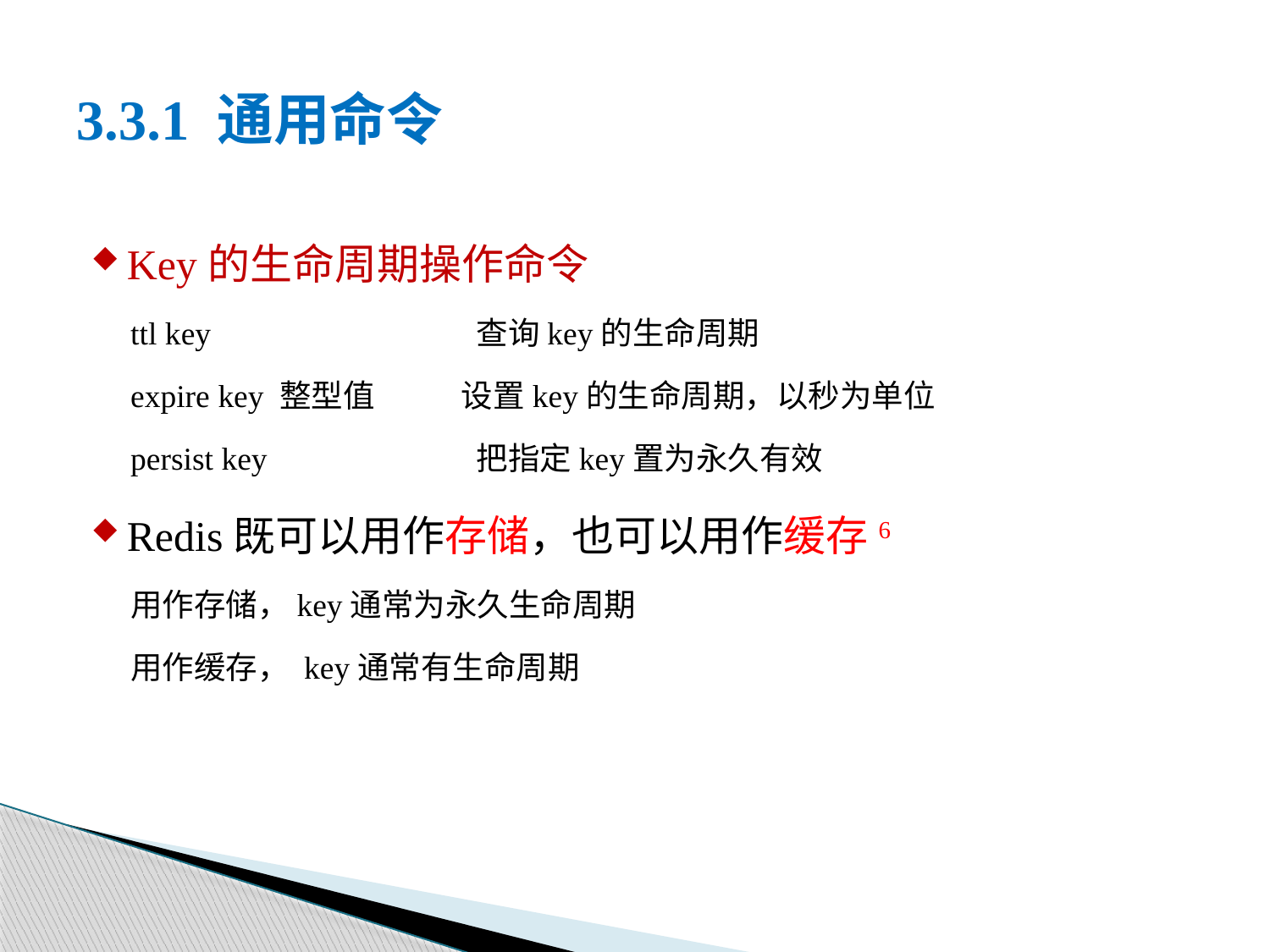

# 3.3.1 通用命令
Key的生命周期操作命令
ttl key                                查询key的生命周期
expire key 整型值            设置key的生命周期，以秒为单位
persist key                         把指定key置为永久有效
Redis既可以用作存储，也可以用作缓存6
用作存储，key通常为永久生命周期
用作缓存， key通常有生命周期